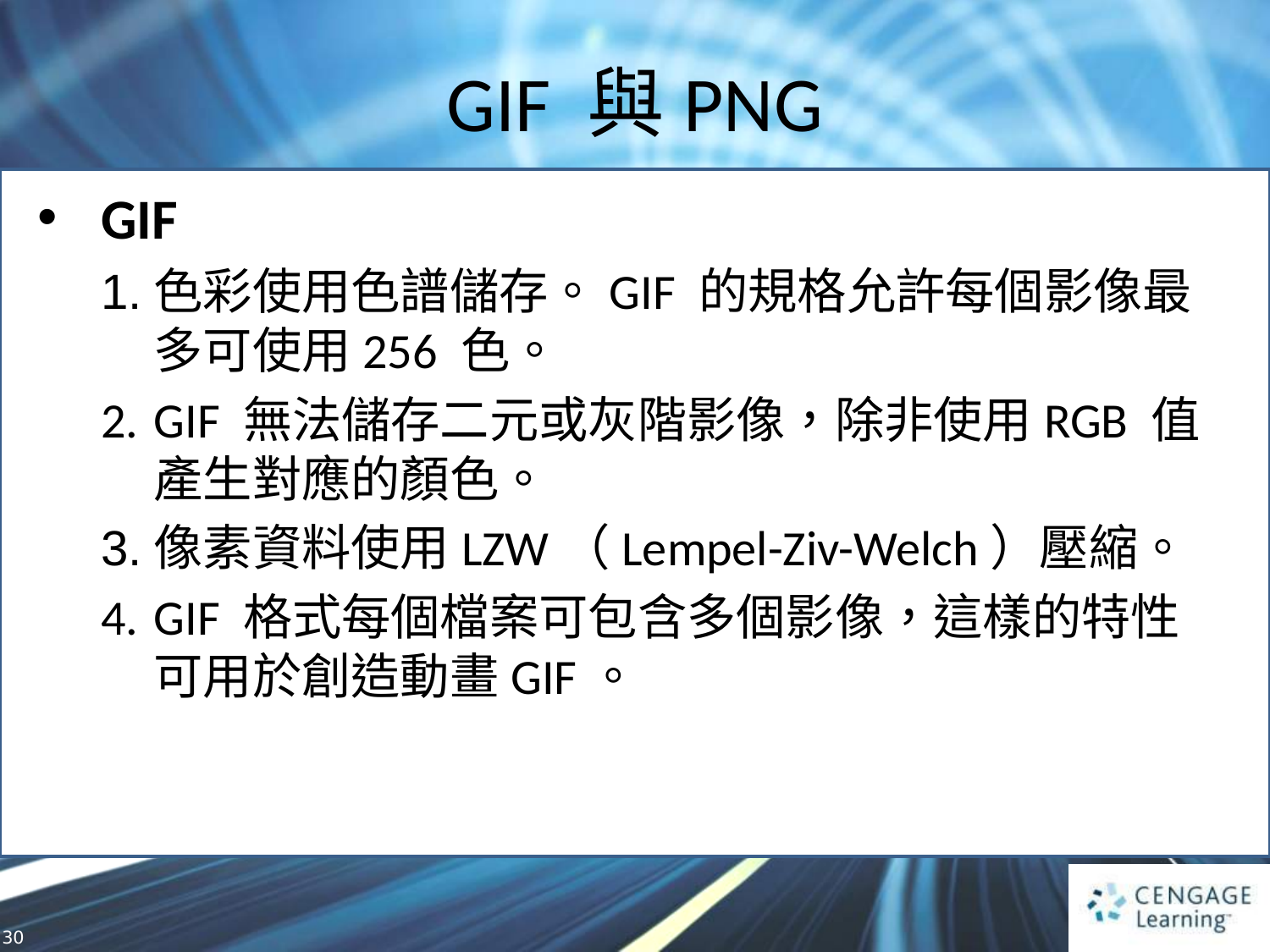

# GIF 與PNG
GIF
色彩使用色譜儲存。GIF 的規格允許每個影像最多可使用256 色。
GIF 無法儲存二元或灰階影像，除非使用RGB 值產生對應的顏色。
像素資料使用LZW（Lempel-Ziv-Welch）壓縮。
GIF 格式每個檔案可包含多個影像，這樣的特性可用於創造動畫GIF。